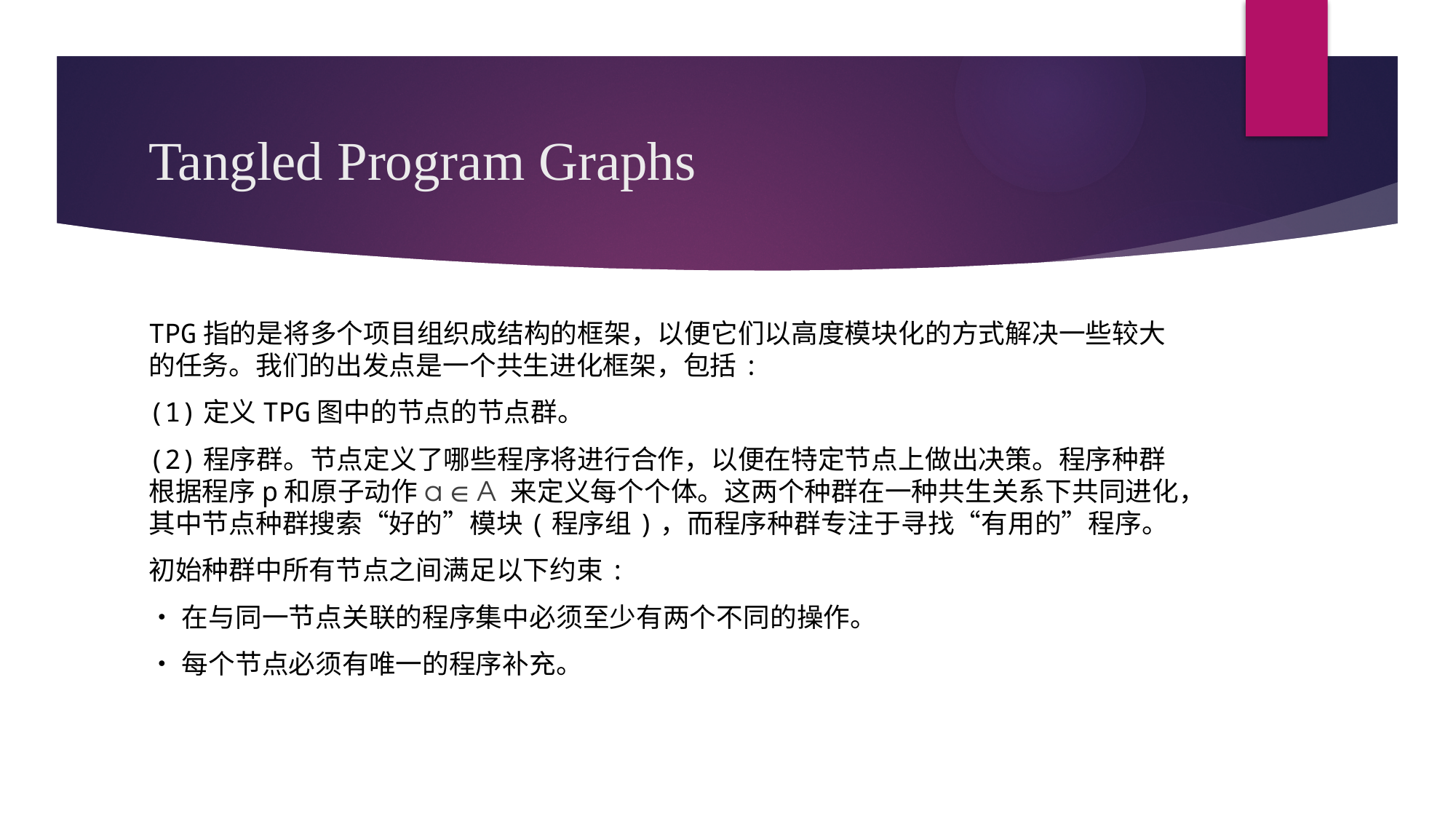

# Tangled Program Graphs
TPG指的是将多个项目组织成结构的框架，以便它们以高度模块化的方式解决一些较大的任务。我们的出发点是一个共生进化框架，包括:
(1)定义TPG图中的节点的节点群。
(2)程序群。节点定义了哪些程序将进行合作，以便在特定节点上做出决策。程序种群根据程序p和原子动作a ∈ A 来定义每个个体。这两个种群在一种共生关系下共同进化，其中节点种群搜索“好的”模块(程序组)，而程序种群专注于寻找“有用的”程序。
初始种群中所有节点之间满足以下约束:
•在与同一节点关联的程序集中必须至少有两个不同的操作。
•每个节点必须有唯一的程序补充。